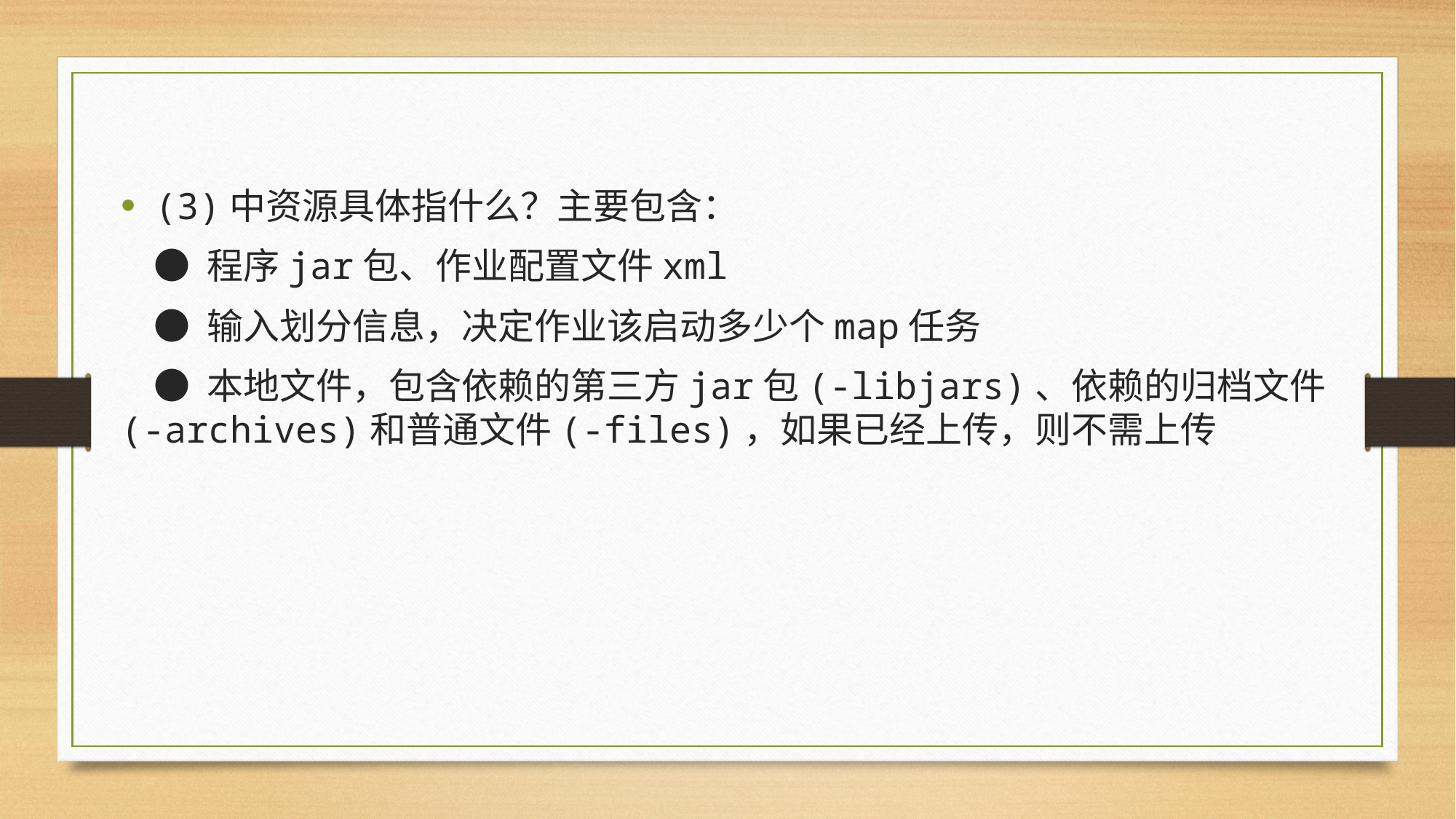

#
(3)中资源具体指什么？主要包含：
    ● 程序jar包、作业配置文件xml
    ● 输入划分信息，决定作业该启动多少个map任务
    ● 本地文件，包含依赖的第三方jar包(-libjars)、依赖的归档文件(-archives)和普通文件(-files)，如果已经上传，则不需上传